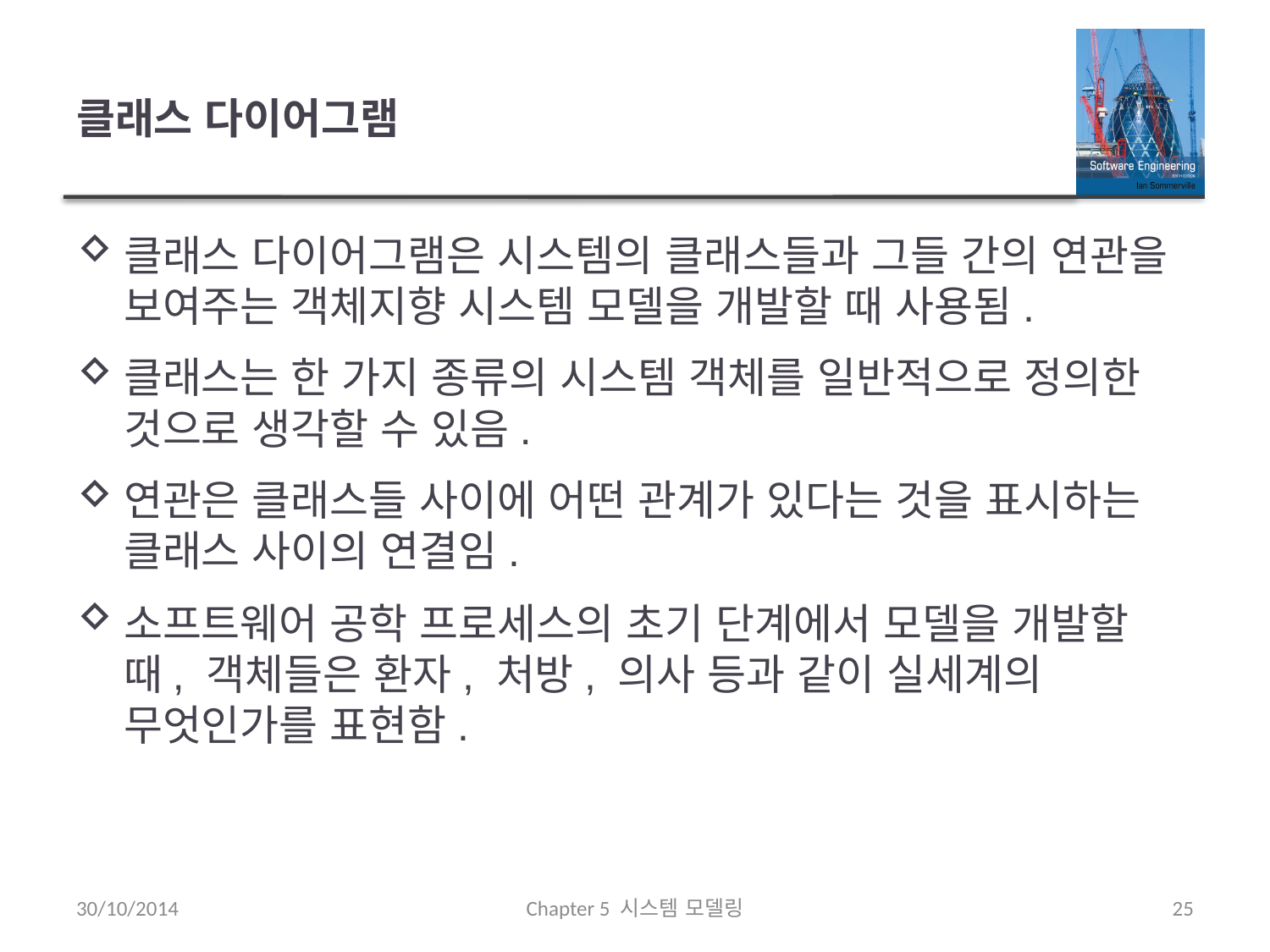

# 클래스 다이어그램
클래스 다이어그램은 시스템의 클래스들과 그들 간의 연관을 보여주는 객체지향 시스템 모델을 개발할 때 사용됨.
클래스는 한 가지 종류의 시스템 객체를 일반적으로 정의한 것으로 생각할 수 있음.
연관은 클래스들 사이에 어떤 관계가 있다는 것을 표시하는 클래스 사이의 연결임.
소프트웨어 공학 프로세스의 초기 단계에서 모델을 개발할 때, 객체들은 환자, 처방, 의사 등과 같이 실세계의 무엇인가를 표현함.
30/10/2014
Chapter 5 시스템 모델링
25